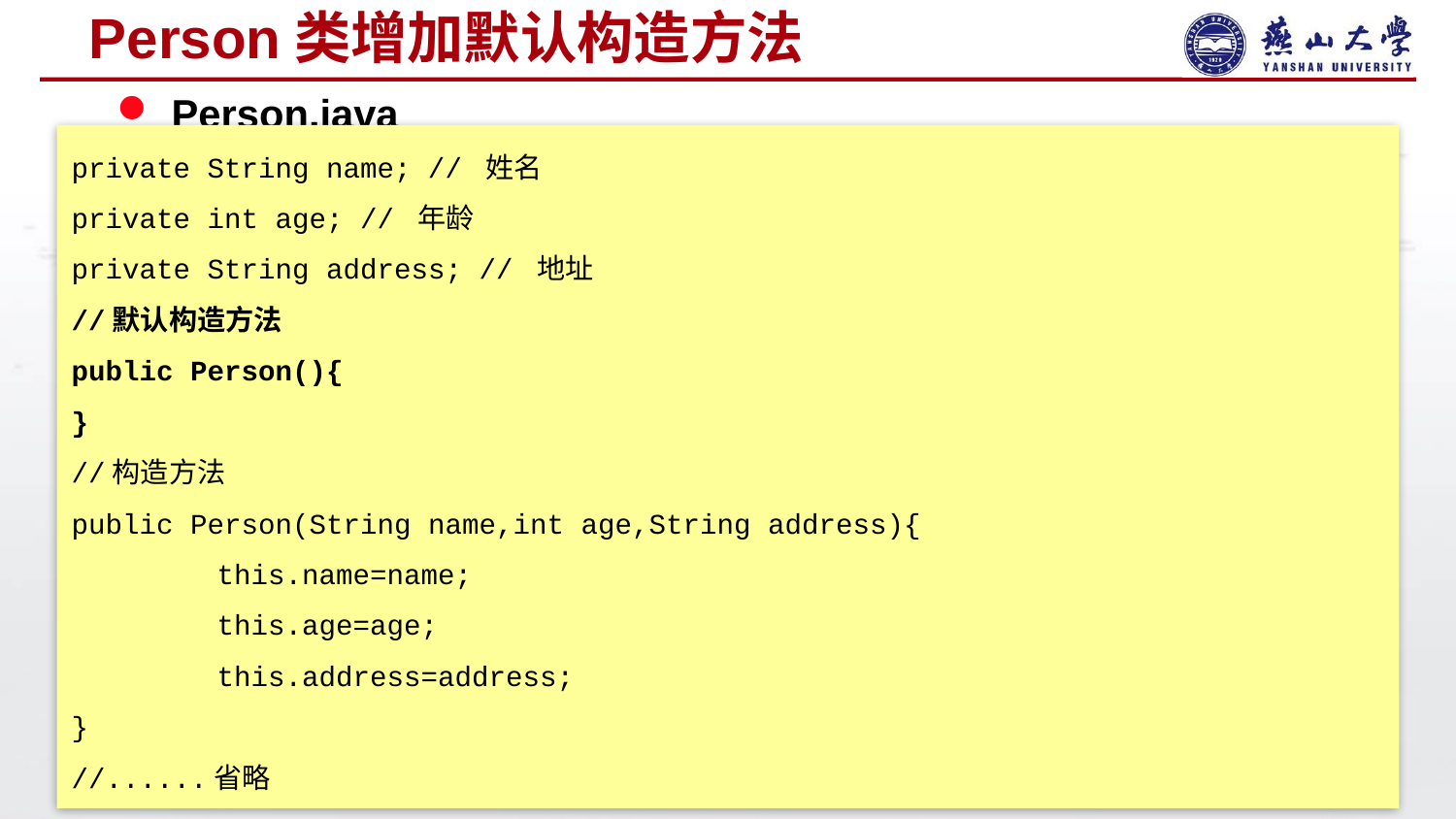

# Person类增加默认构造方法
Person.java

private String name; // 姓名
private int age; // 年龄
private String address; // 地址
//默认构造方法
public Person(){
}
//构造方法
public Person(String name,int age,String address){
	this.name=name;
	this.age=age;
	this.address=address;
}
//......省略